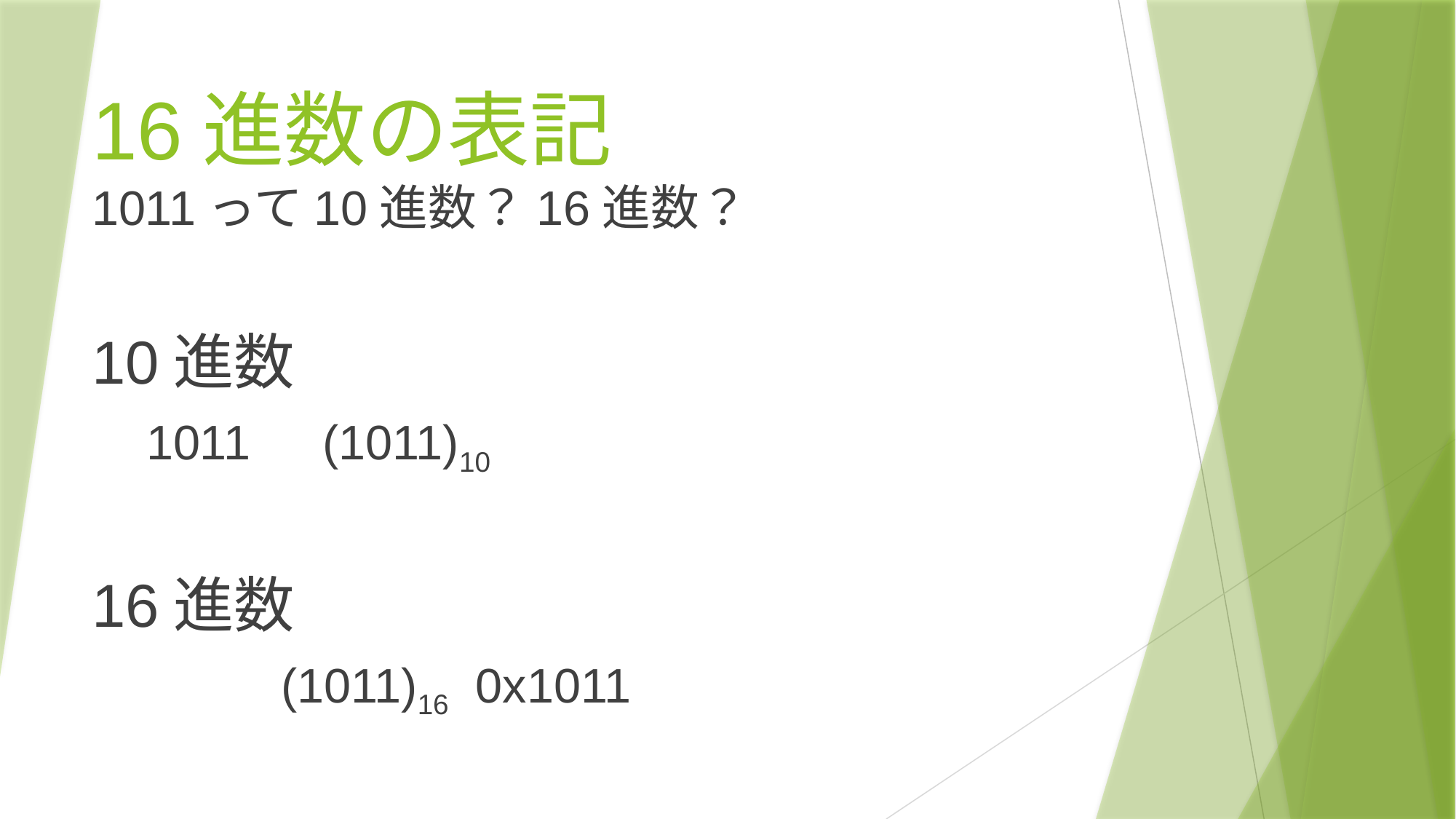

# 16進数の表記
1011って10進数？16進数？

10進数
1011　(1011)10

16進数
          (1011)16  0x1011